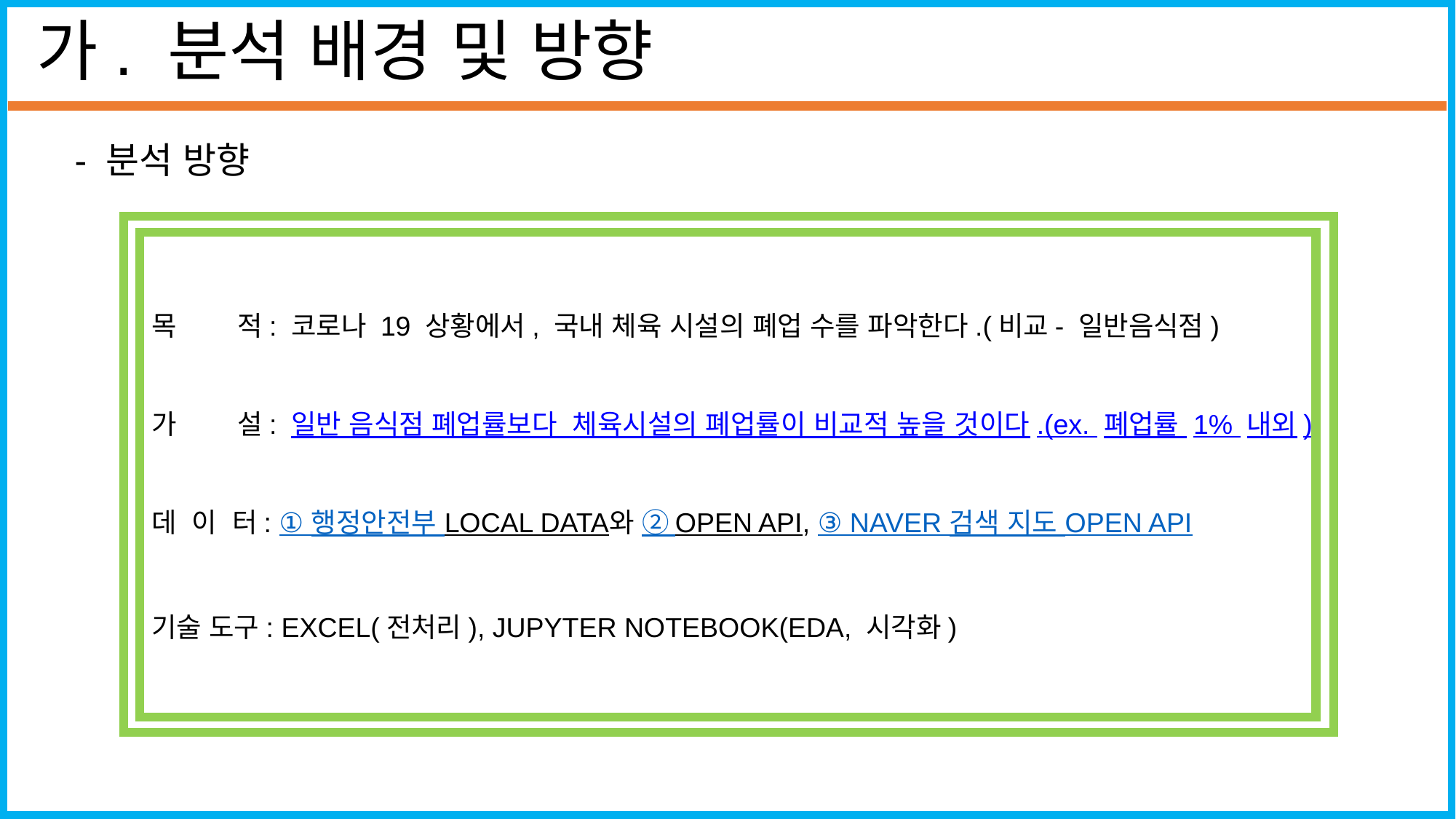

가. 분석 배경 및 방향
- 분석 방향

목        적: 코로나 19 상황에서, 국내 체육 시설의 폐업 수를 파악한다.(비교- 일반음식점)

가        설: 일반 음식점 폐업률보다  체육시설의 폐업률이 비교적 높을 것이다.(ex. 폐업률 1% 내외)

데  이  터: ① 행정안전부 LOCAL DATA와 ② OPEN API, ③ NAVER 검색 지도 OPEN API

기술 도구: EXCEL(전처리), JUPYTER NOTEBOOK(EDA, 시각화)